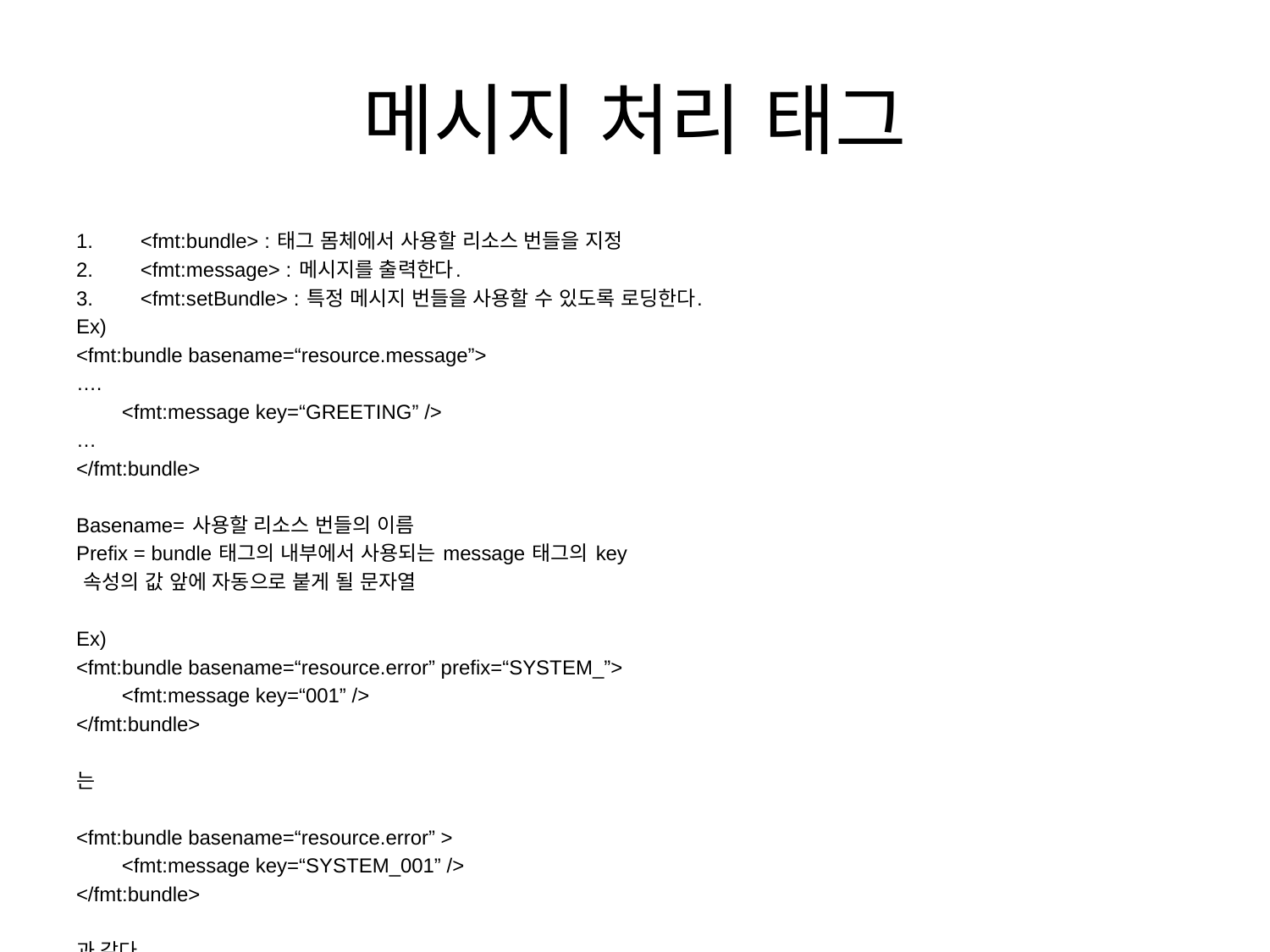

# 메시지 처리 태그
<fmt:bundle> : 태그 몸체에서 사용할 리소스 번들을 지정
<fmt:message> : 메시지를 출력한다.
<fmt:setBundle> : 특정 메시지 번들을 사용할 수 있도록 로딩한다.
Ex)
<fmt:bundle basename=“resource.message”>
….
	<fmt:message key=“GREETING” />
…
</fmt:bundle>

Basename= 사용할 리소스 번들의 이름
Prefix = bundle 태그의 내부에서 사용되는 message 태그의 key
 속성의 값 앞에 자동으로 붙게 될 문자열

Ex)
<fmt:bundle basename=“resource.error” prefix=“SYSTEM_”>
	<fmt:message key=“001” />
</fmt:bundle>

는

<fmt:bundle basename=“resource.error” >
	<fmt:message key=“SYSTEM_001” />
</fmt:bundle>

과 같다.